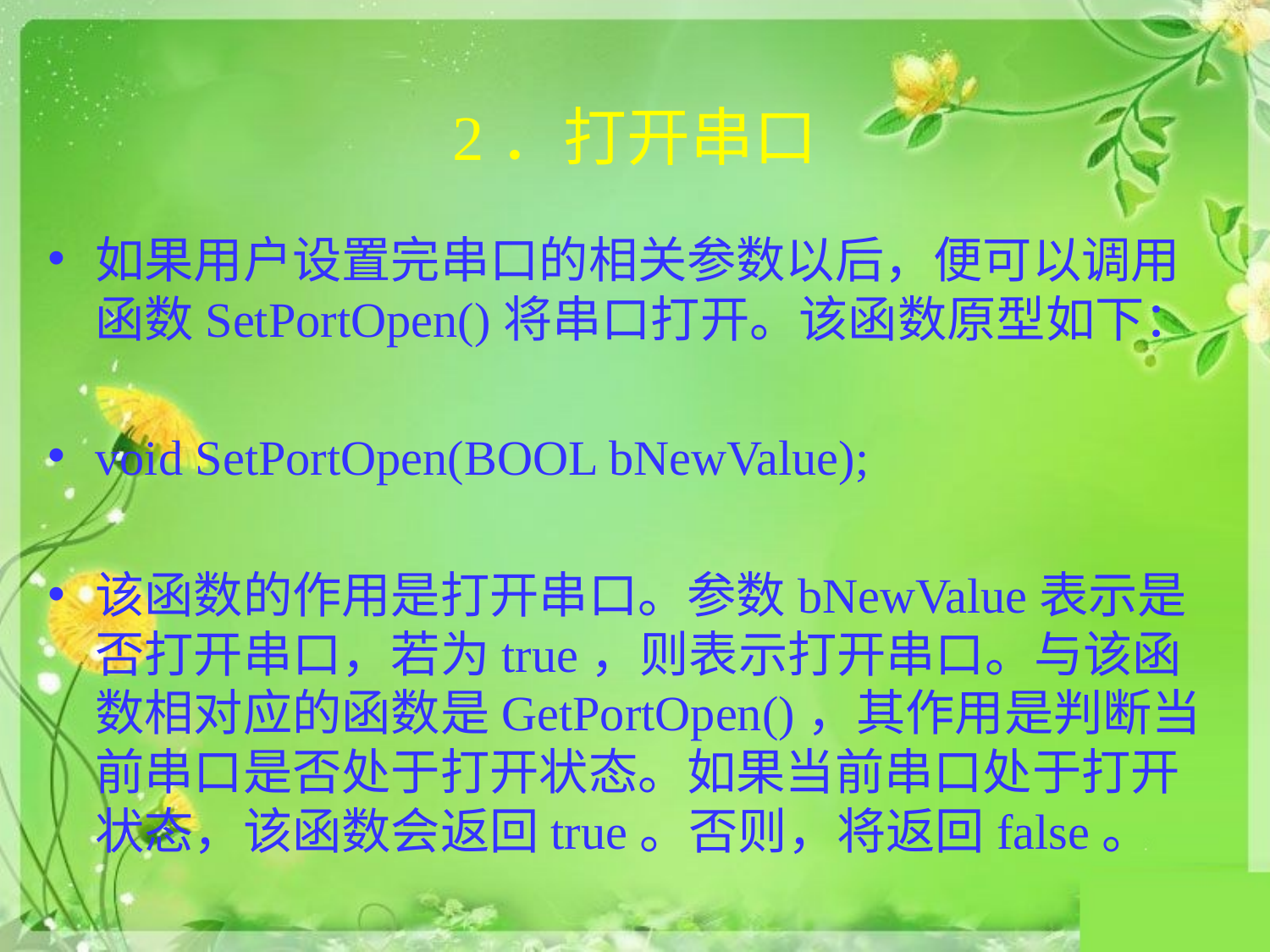

# 2．打开串口
如果用户设置完串口的相关参数以后，便可以调用函数SetPortOpen()将串口打开。该函数原型如下：

void SetPortOpen(BOOL bNewValue);

该函数的作用是打开串口。参数bNewValue表示是否打开串口，若为true，则表示打开串口。与该函数相对应的函数是GetPortOpen()，其作用是判断当前串口是否处于打开状态。如果当前串口处于打开状态，该函数会返回true。否则，将返回false。